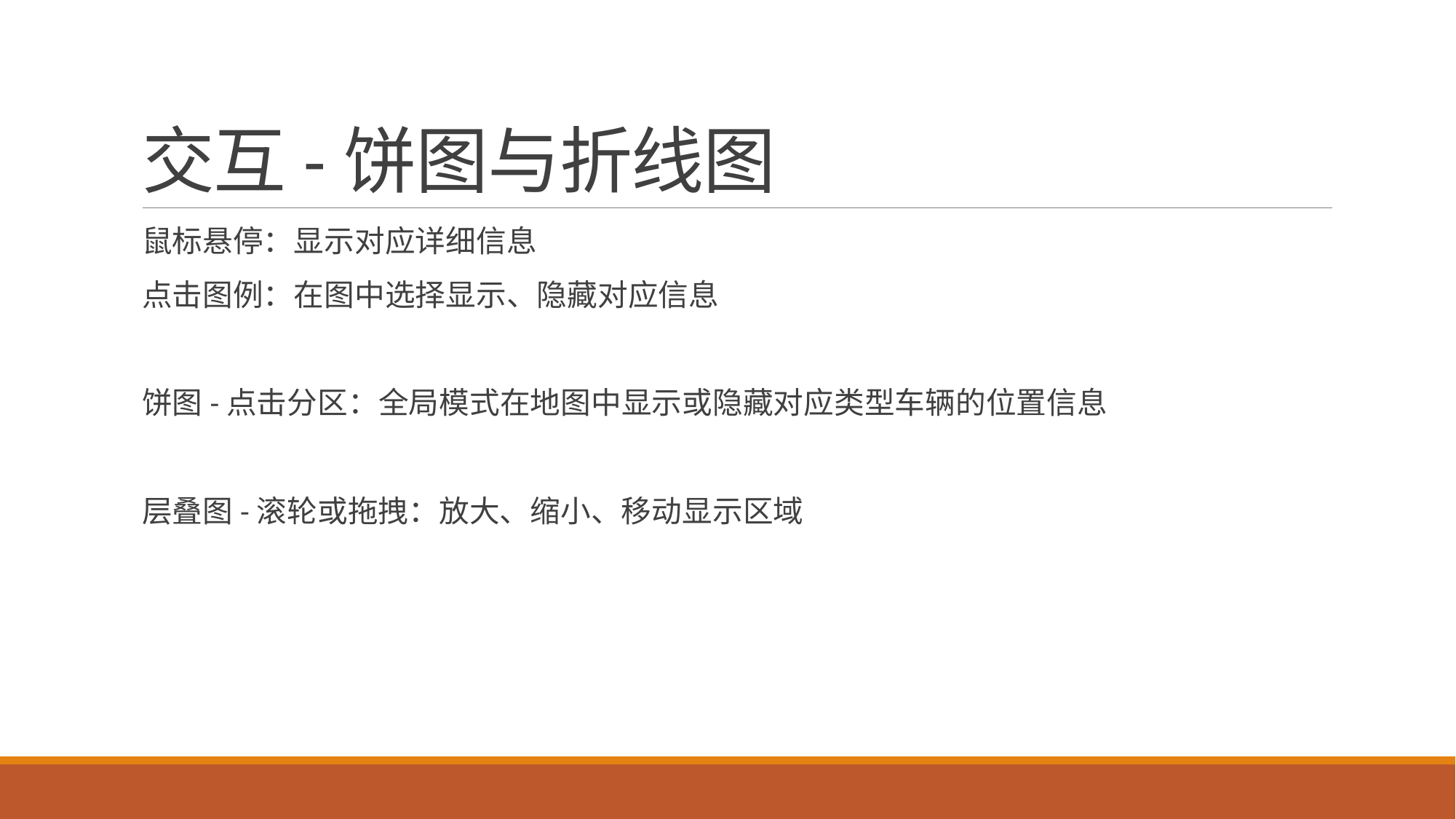

# 交互-饼图与折线图
鼠标悬停：显示对应详细信息
点击图例：在图中选择显示、隐藏对应信息

饼图-点击分区：全局模式在地图中显示或隐藏对应类型车辆的位置信息

层叠图-滚轮或拖拽：放大、缩小、移动显示区域